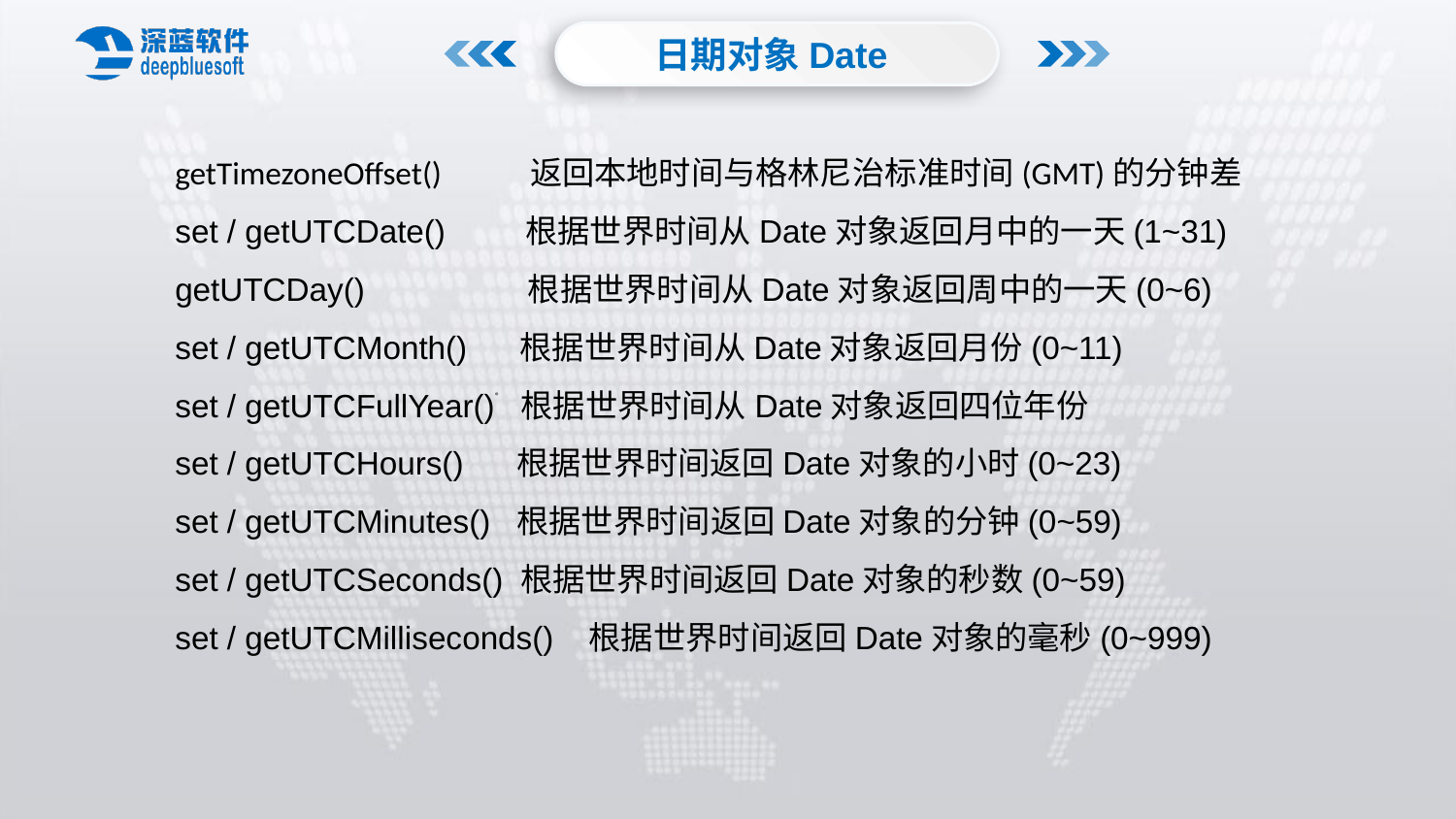

日期对象Date

getTimezoneOffset()           返回本地时间与格林尼治标准时间(GMT)的分钟差
set / getUTCDate()        根据世界时间从Date对象返回月中的一天(1~31)
getUTCDay()	      根据世界时间从Date对象返回周中的一天(0~6)
set / getUTCMonth()     根据世界时间从Date对象返回月份(0~11)
set / getUTCFullYear()  根据世界时间从Date对象返回四位年份
set / getUTCHours()     根据世界时间返回Date对象的小时(0~23)
set / getUTCMinutes()  根据世界时间返回Date对象的分钟(0~59)
set / getUTCSeconds() 根据世界时间返回Date对象的秒数(0~59)
set / getUTCMilliseconds()   根据世界时间返回Date对象的毫秒(0~999)